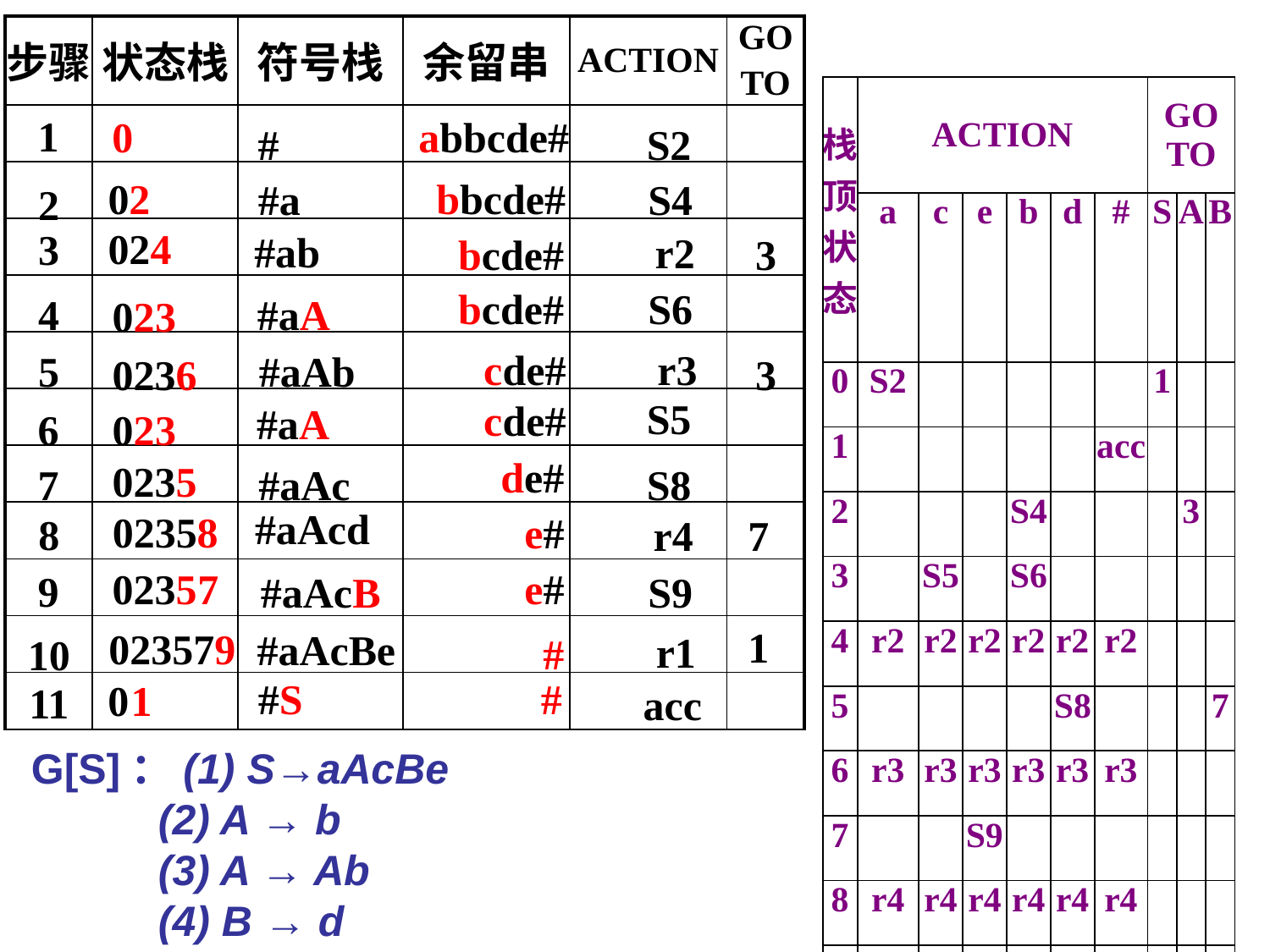

| 步骤 | 状态栈 | 符号栈 | 余留串 | ACTION | GO TO |
| --- | --- | --- | --- | --- | --- |
|  |  |  |  |  |  |
|  |  |  |  |  |  |
|  |  |  |  |  |  |
|  |  |  |  |  |  |
|  |  |  |  |  |  |
|  |  |  |  |  |  |
|  |  |  |  |  |  |
|  |  |  |  |  |  |
|  |  |  |  |  |  |
|  |  |  |  |  |  |
|  |  |  |  |  |  |
| 栈顶状态 | ACTION |  |  |  |  |  | GO TO |  |  |
| --- | --- | --- | --- | --- | --- | --- | --- | --- | --- |
|  | a | c | e | b | d | # | S | A | B |
| 0 | S2 |  |  |  |  |  | 1 |  |  |
| 1 |  |  |  |  |  | acc |  |  |  |
| 2 |  |  |  | S4 |  |  |  | 3 |  |
| 3 |  | S5 |  | S6 |  |  |  |  |  |
| 4 | r2 | r2 | r2 | r2 | r2 | r2 |  |  |  |
| 5 |  |  |  |  | S8 |  |  |  | 7 |
| 6 | r3 | r3 | r3 | r3 | r3 | r3 |  |  |  |
| 7 |  |  | S9 |  |  |  |  |  |  |
| 8 | r4 | r4 | r4 | r4 | r4 | r4 |  |  |  |
| 9 | r1 | r1 | r1 | r1 | r1 | r1 |  |  |  |
1
0
abbcde#
#
S2
bbcde#
02
#a
S4
2
024
3
#ab
r2
bcde#
3
bcde#
S6
4
#aA
02
3
cde#
r3
5
 #aAb
0236
3
S5
cde#
#aA
6
02
3
de#
0235
S8
7
#aAc
#aAcd
02358
e#
8
7
r4
0235
7
e#
9
#aAcB
S9
1
023579
#aAcBe
r1
#
10
#
#S
0
1
11
acc
G[S]：(1) S→aAcBe
	(2) A → b
	(3) A → Ab
	(4) B → d